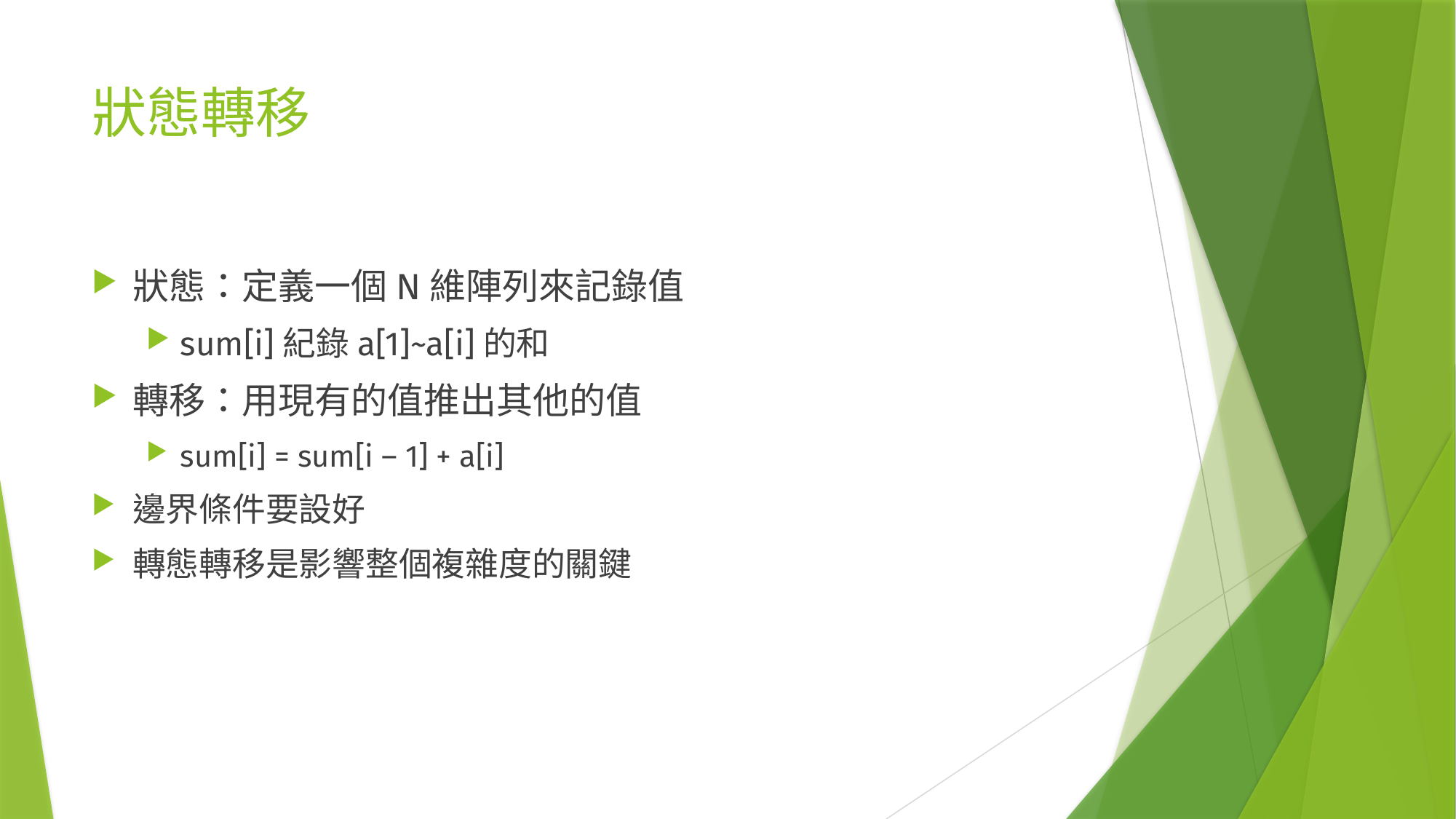

# 狀態轉移
狀態：定義一個N維陣列來記錄值
sum[i]紀錄a[1]~a[i]的和
轉移：用現有的值推出其他的值
sum[i] = sum[i – 1] + a[i]
邊界條件要設好
轉態轉移是影響整個複雜度的關鍵